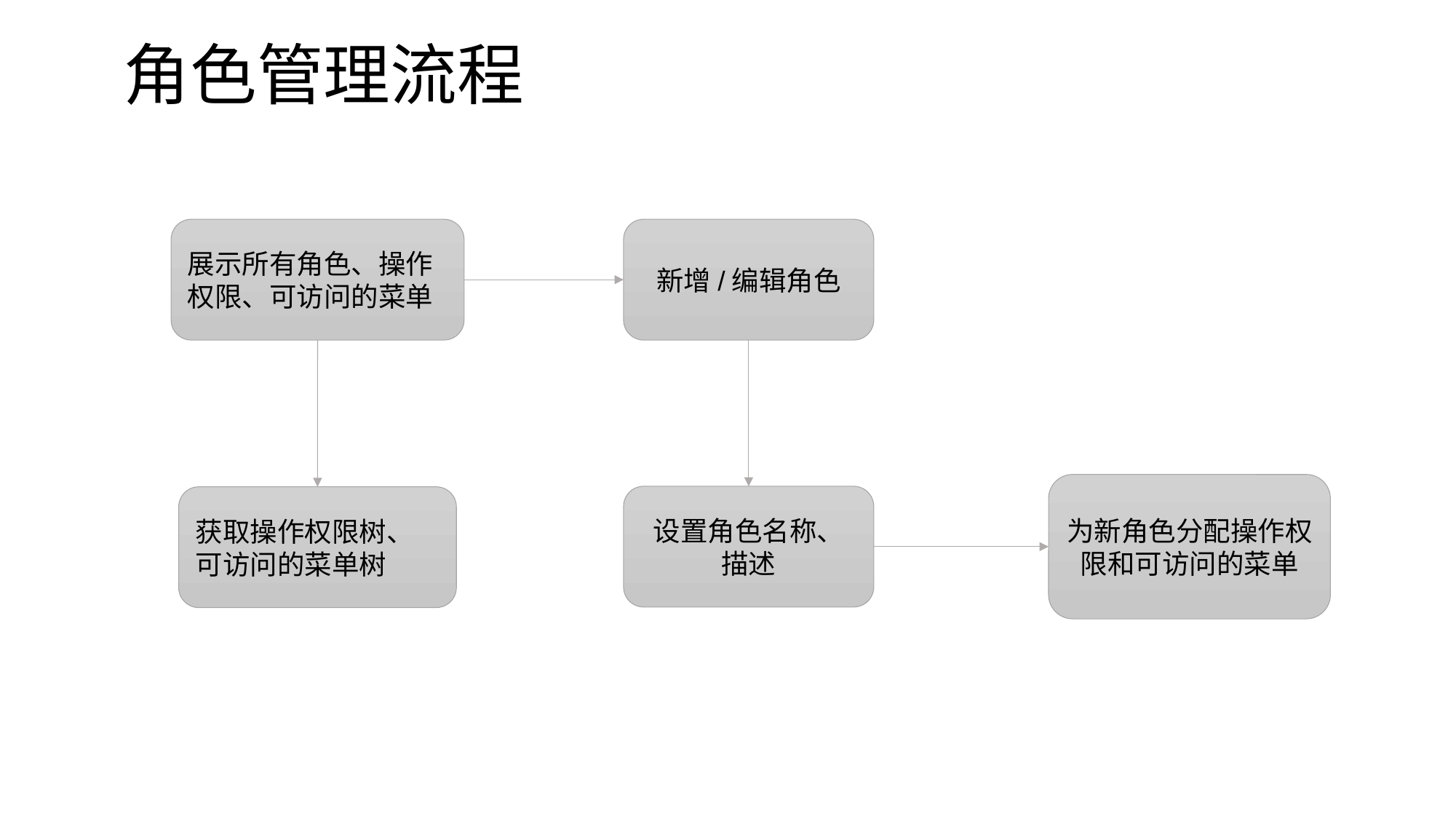

# 角色管理流程
展示所有角色、操作权限、可访问的菜单
新增/编辑角色
为新角色分配操作权限和可访问的菜单
设置角色名称、描述
获取操作权限树、
可访问的菜单树